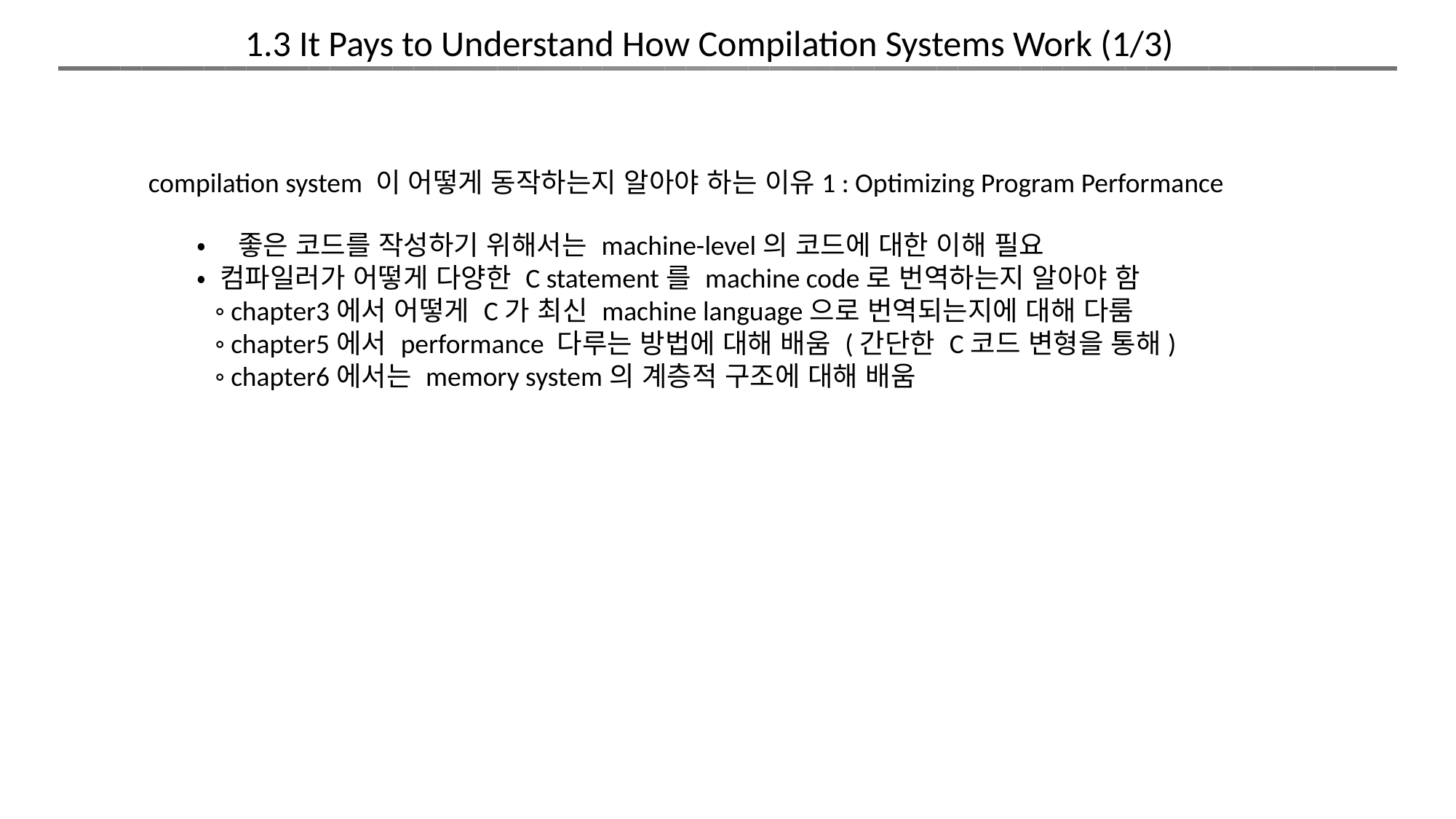

1.3 It Pays to Understand How Compilation Systems Work (1/3)

compilation system 이 어떻게 동작하는지 알아야 하는 이유1 : Optimizing Program Performance
• 좋은 코드를 작성하기 위해서는 machine-level의 코드에 대한 이해 필요
• 컴파일러가 어떻게 다양한 C statement를 machine code로 번역하는지 알아야 함
   ◦ chapter3에서 어떻게 C가 최신 machine language으로 번역되는지에 대해 다룸
   ◦ chapter5에서 performance 다루는 방법에 대해 배움 (간단한 C코드 변형을 통해)
   ◦ chapter6에서는 memory system의 계층적 구조에 대해 배움